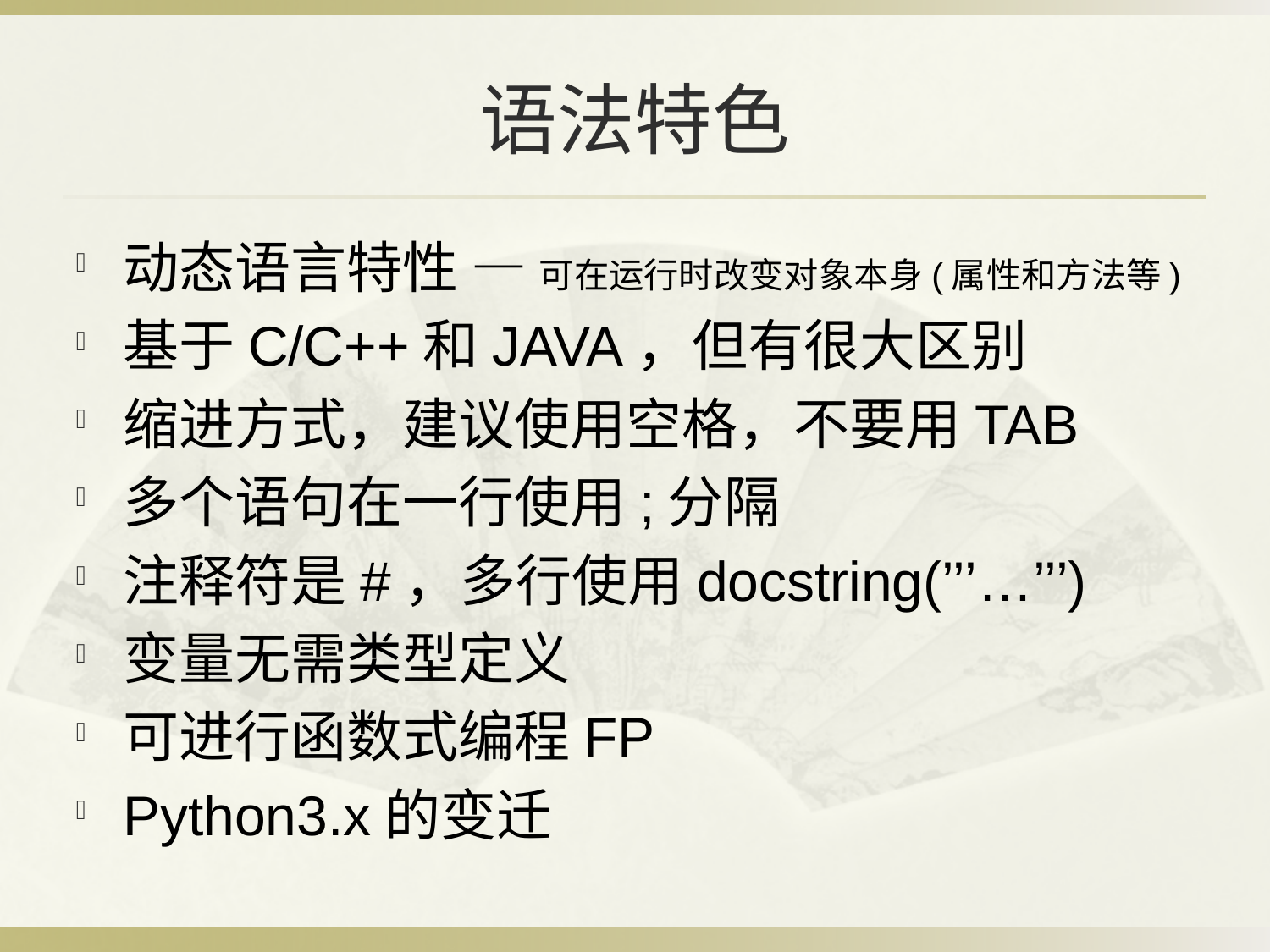

# 语法特色
动态语言特性 — 可在运行时改变对象本身(属性和方法等)
基于C/C++和JAVA，但有很大区别
缩进方式，建议使用空格，不要用TAB
多个语句在一行使用;分隔
注释符是#，多行使用docstring(’’’…’’’)
变量无需类型定义
可进行函数式编程FP
Python3.x的变迁